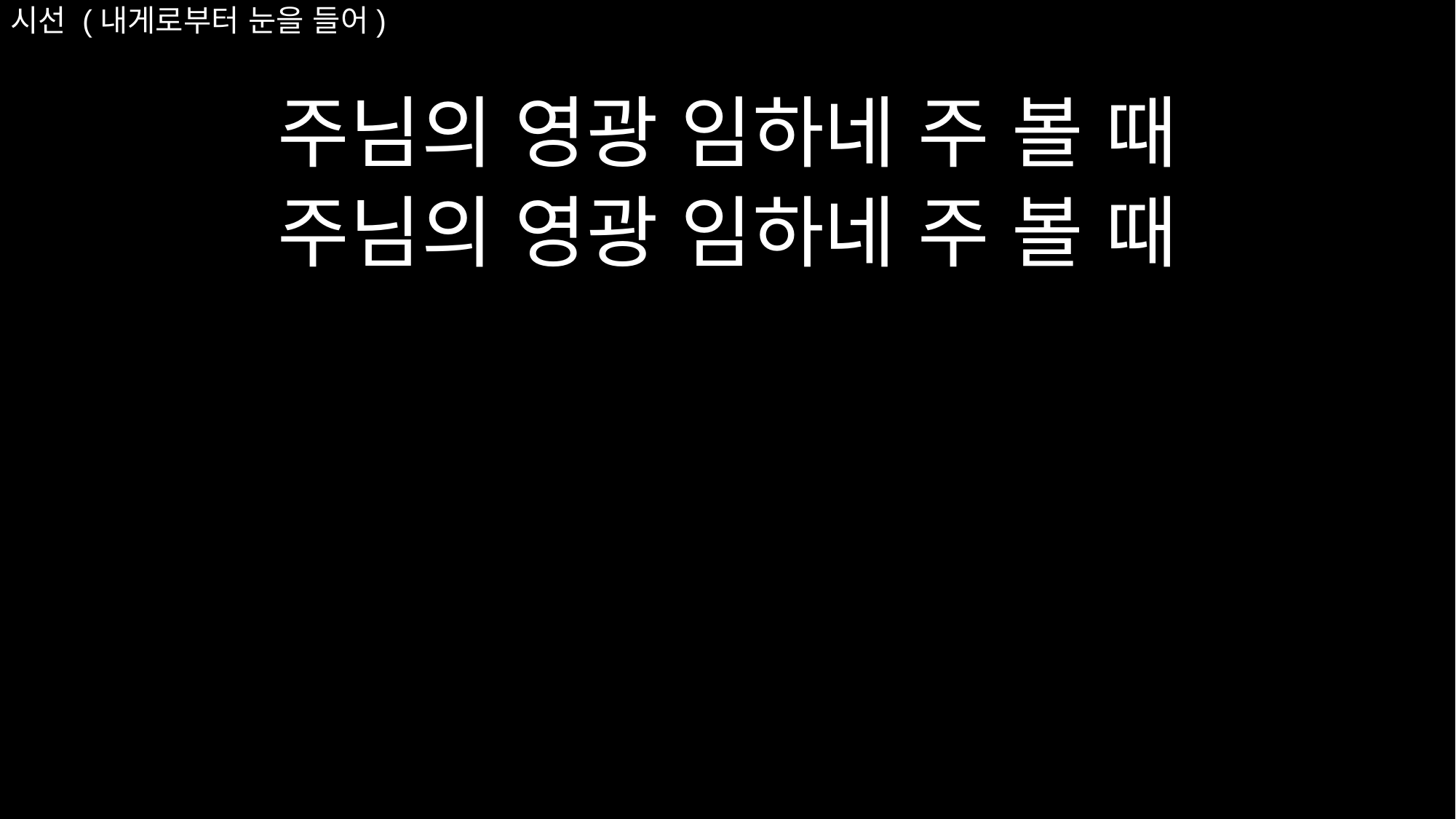

# 시선 (내게로부터 눈을 들어)
주님의 영광 임하네 주 볼 때
주님의 영광 임하네 주 볼 때